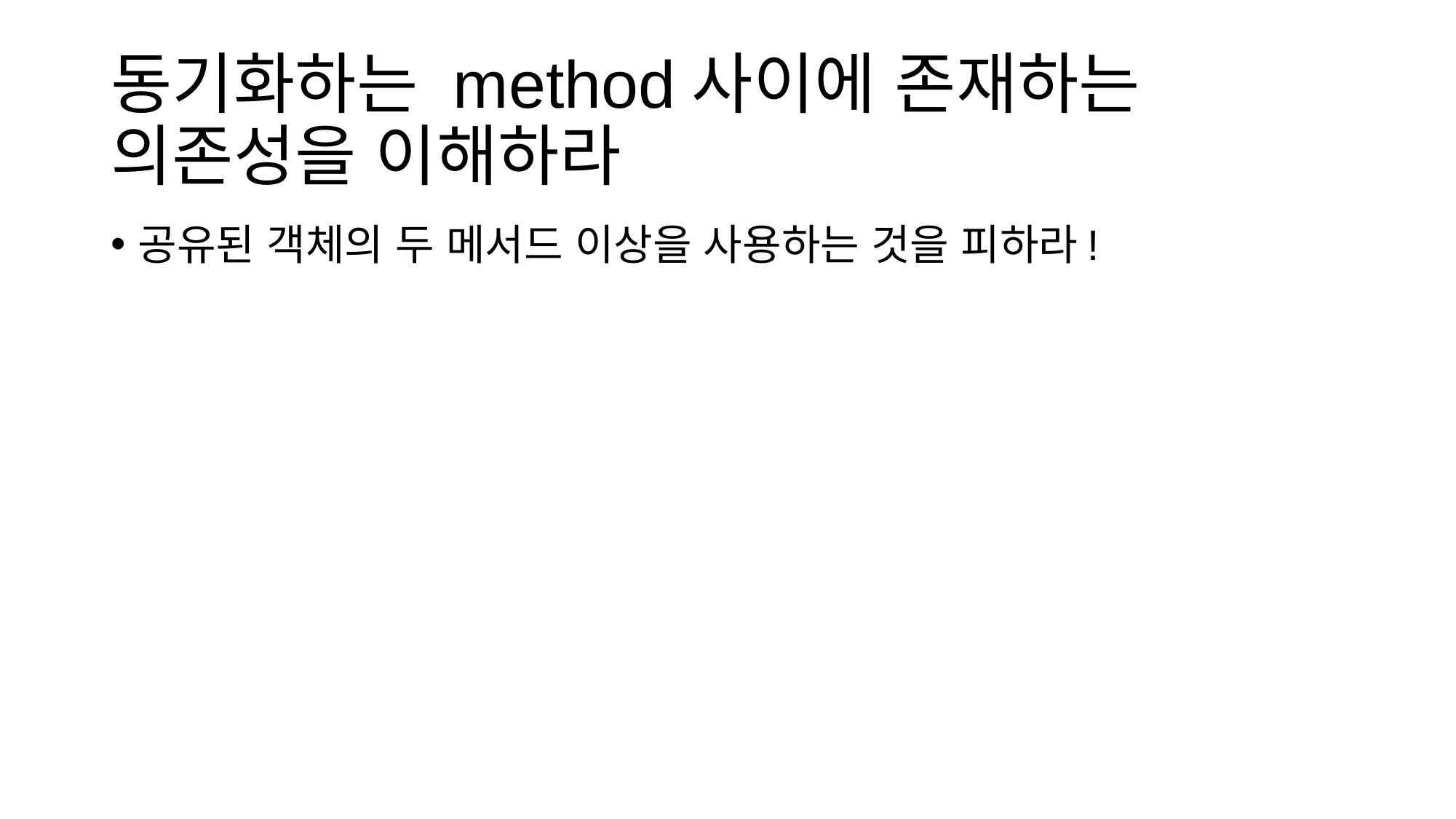

# 동기화하는 method사이에 존재하는 의존성을 이해하라
공유된 객체의 두 메서드 이상을 사용하는 것을 피하라!